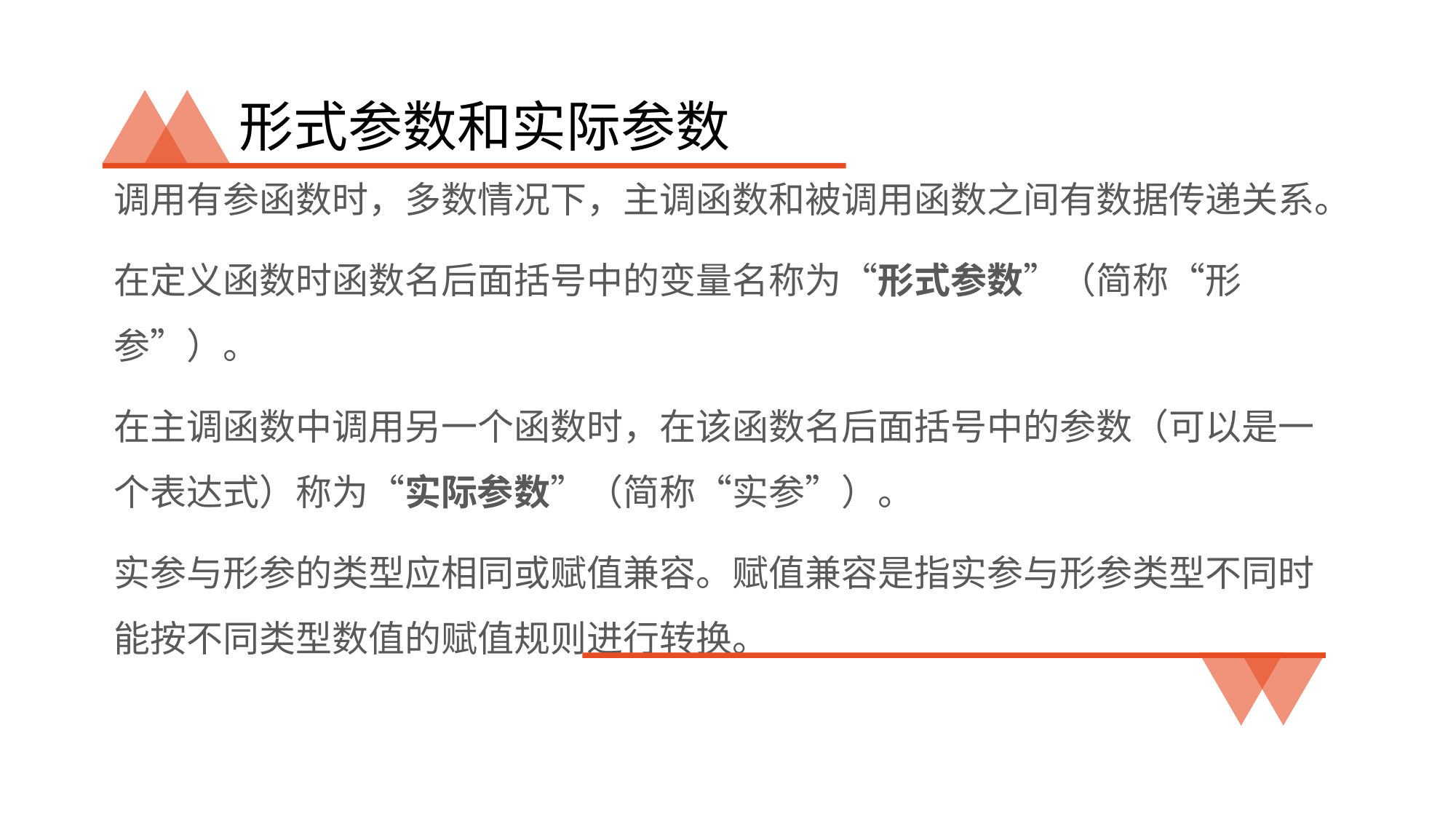

# 形式参数和实际参数

调用有参函数时，多数情况下，主调函数和被调用函数之间有数据传递关系。
在定义函数时函数名后面括号中的变量名称为“形式参数”（简称“形参”）。
在主调函数中调用另一个函数时，在该函数名后面括号中的参数（可以是一个表达式）称为“实际参数”（简称“实参”）。
实参与形参的类型应相同或赋值兼容。赋值兼容是指实参与形参类型不同时能按不同类型数值的赋值规则进行转换。